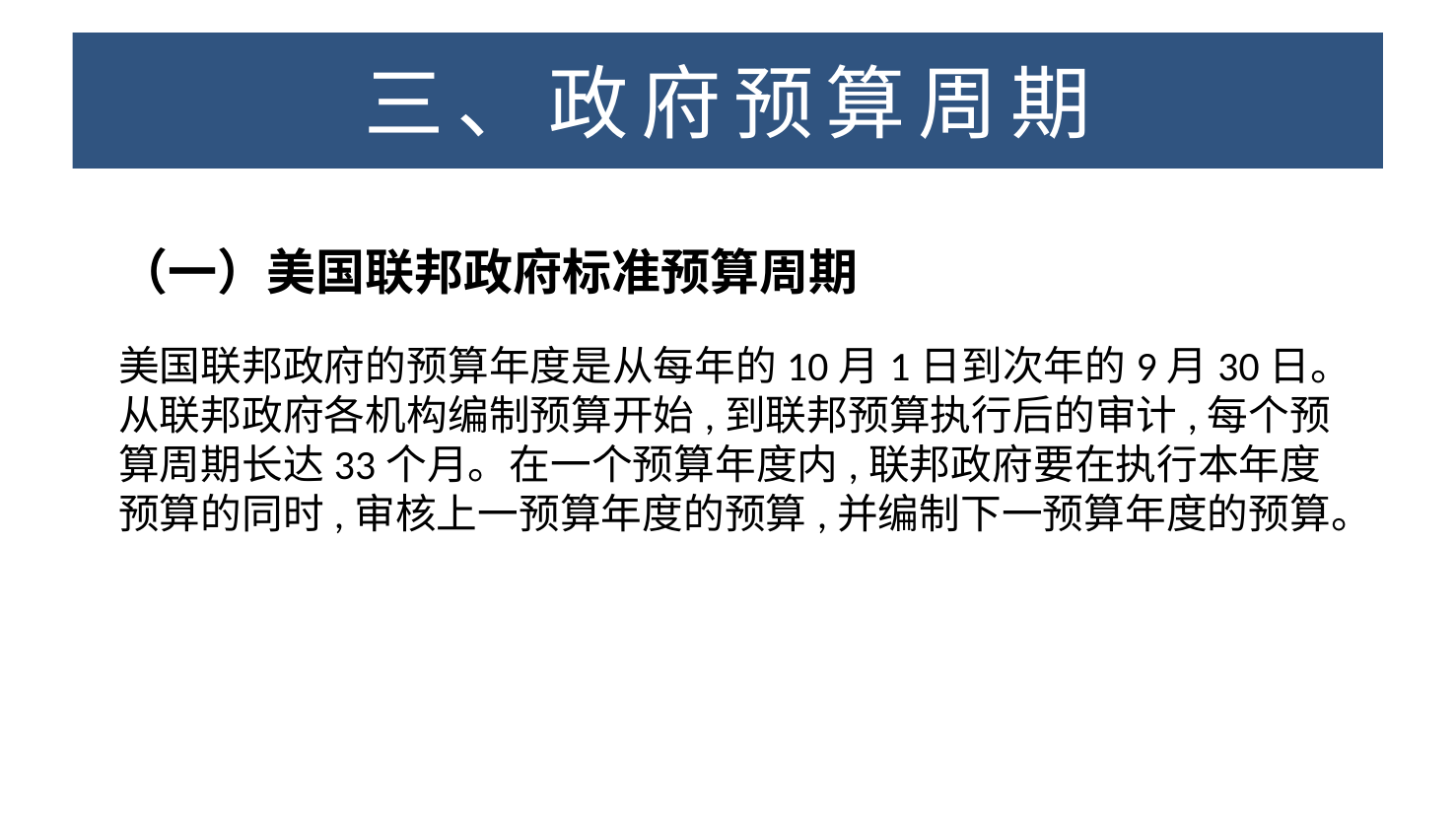

三、我国政府预算周期的构成
# 三、政府预算周期
（一）美国联邦政府标准预算周期

美国联邦政府的预算年度是从每年的10月1日到次年的9月30日。从联邦政府各机构编制预算开始,到联邦预算执行后的审计,每个预算周期长达33个月。在一个预算年度内,联邦政府要在执行本年度预算的同时,审核上一预算年度的预算,并编制下一预算年度的预算。